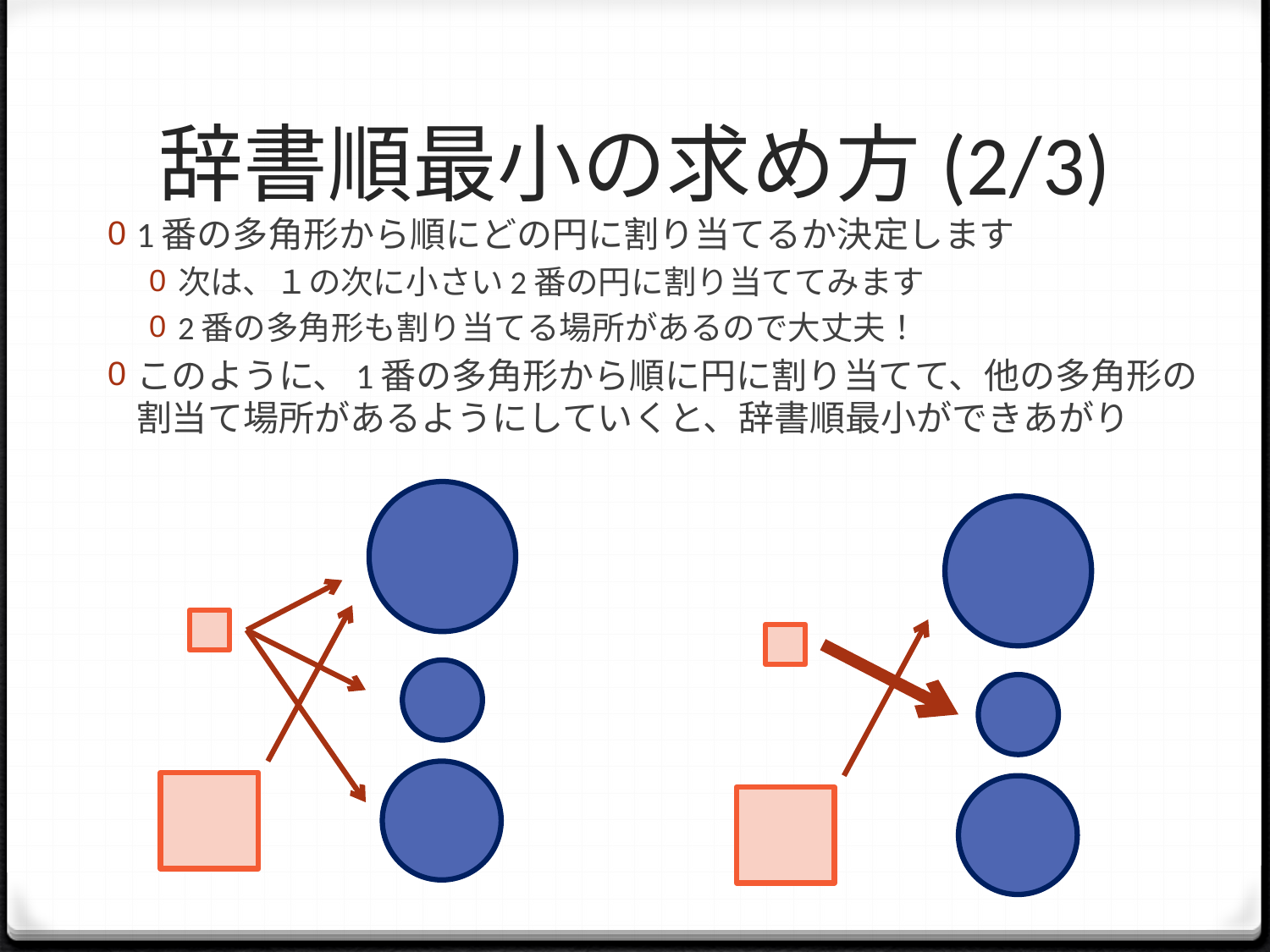

# 辞書順最小の求め方(2/3)
1番の多角形から順にどの円に割り当てるか決定します
次は、１の次に小さい2番の円に割り当ててみます
2番の多角形も割り当てる場所があるので大丈夫！
このように、1番の多角形から順に円に割り当てて、他の多角形の割当て場所があるようにしていくと、辞書順最小ができあがり